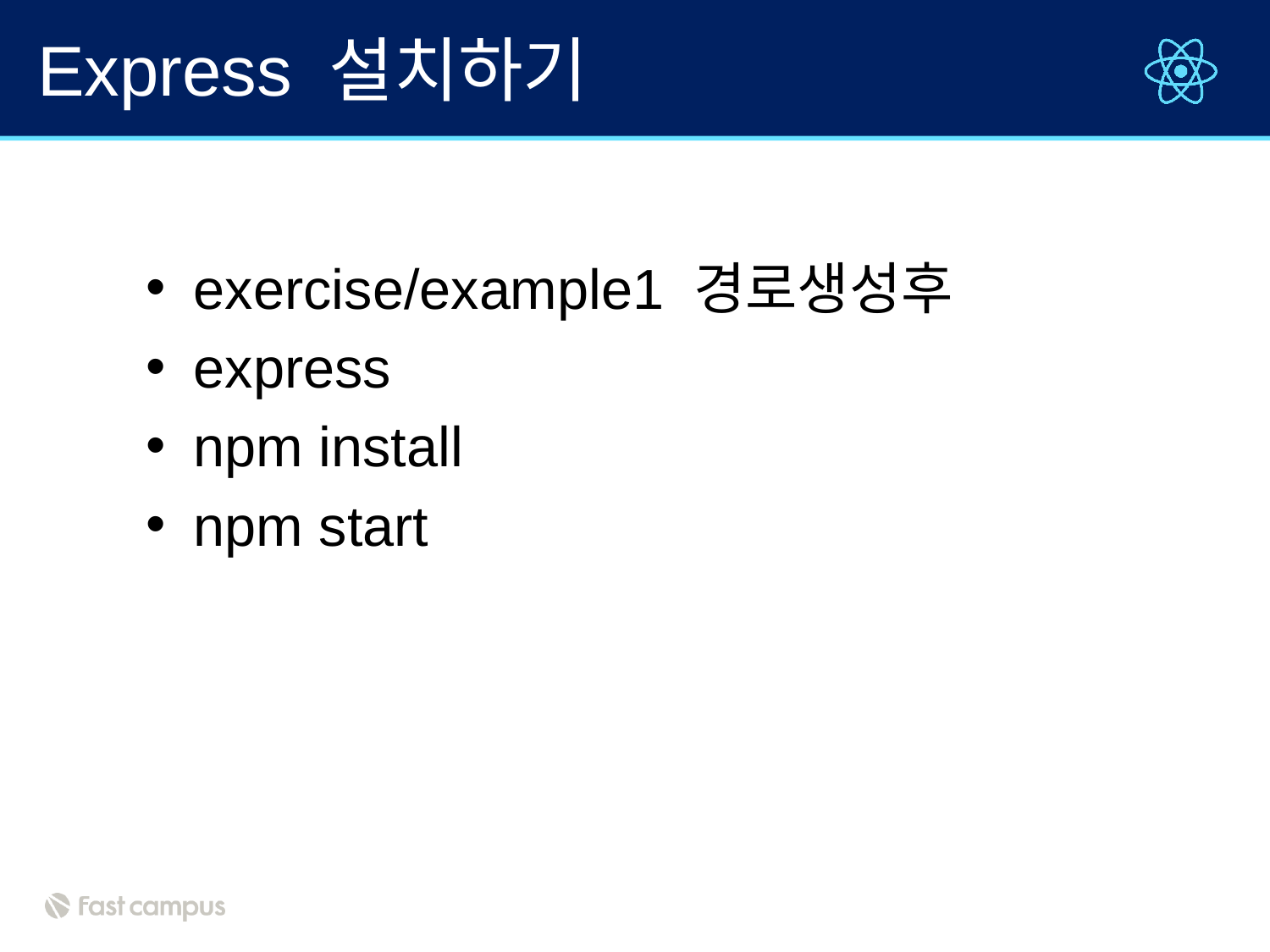

# Express 설치하기
exercise/example1 경로생성후
express
npm install
npm start